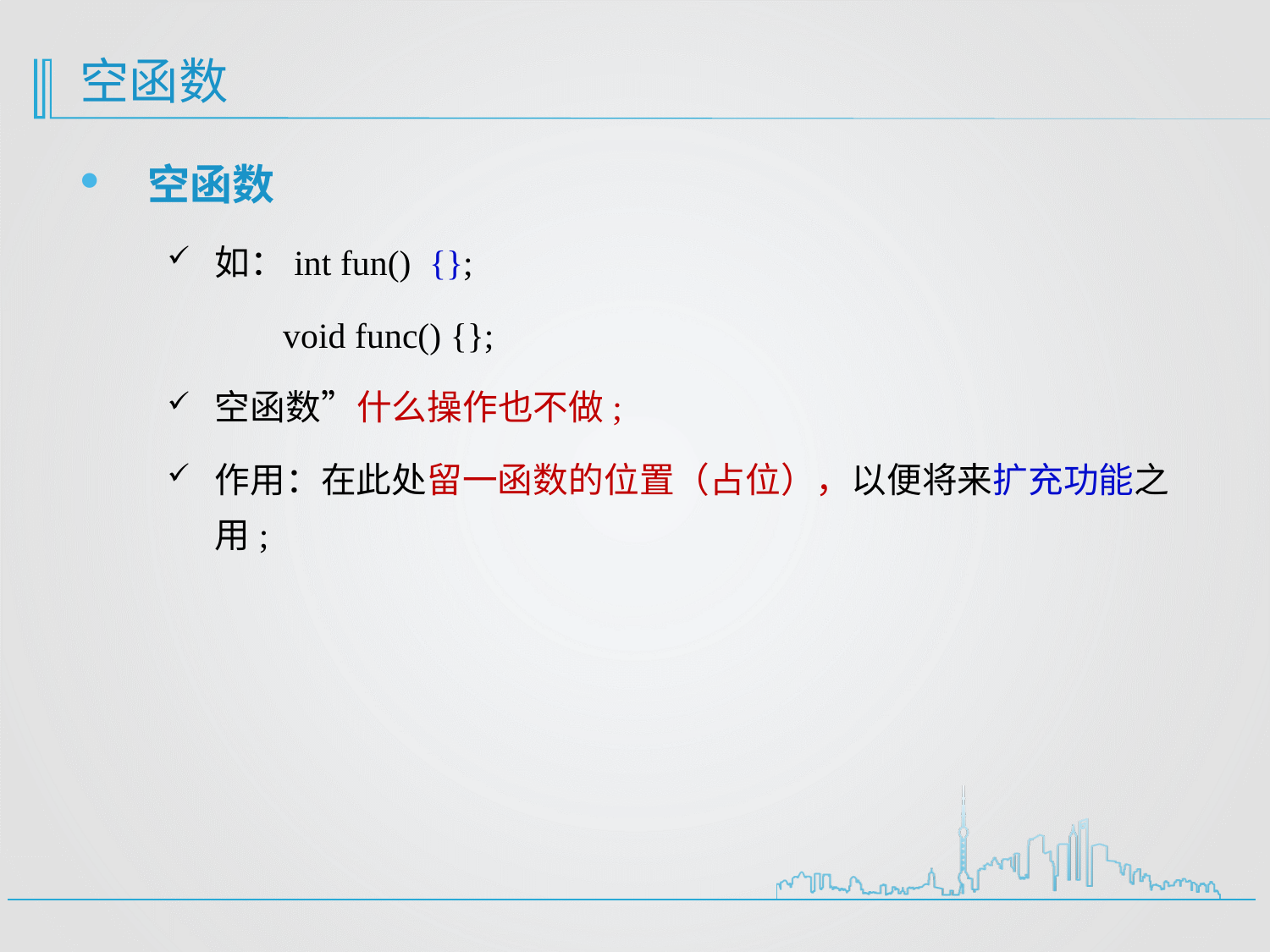

# 空函数
 空函数
如：int fun()  {};
             void func() {};
空函数”什么操作也不做;
作用：在此处留一函数的位置（占位），以便将来扩充功能之用;